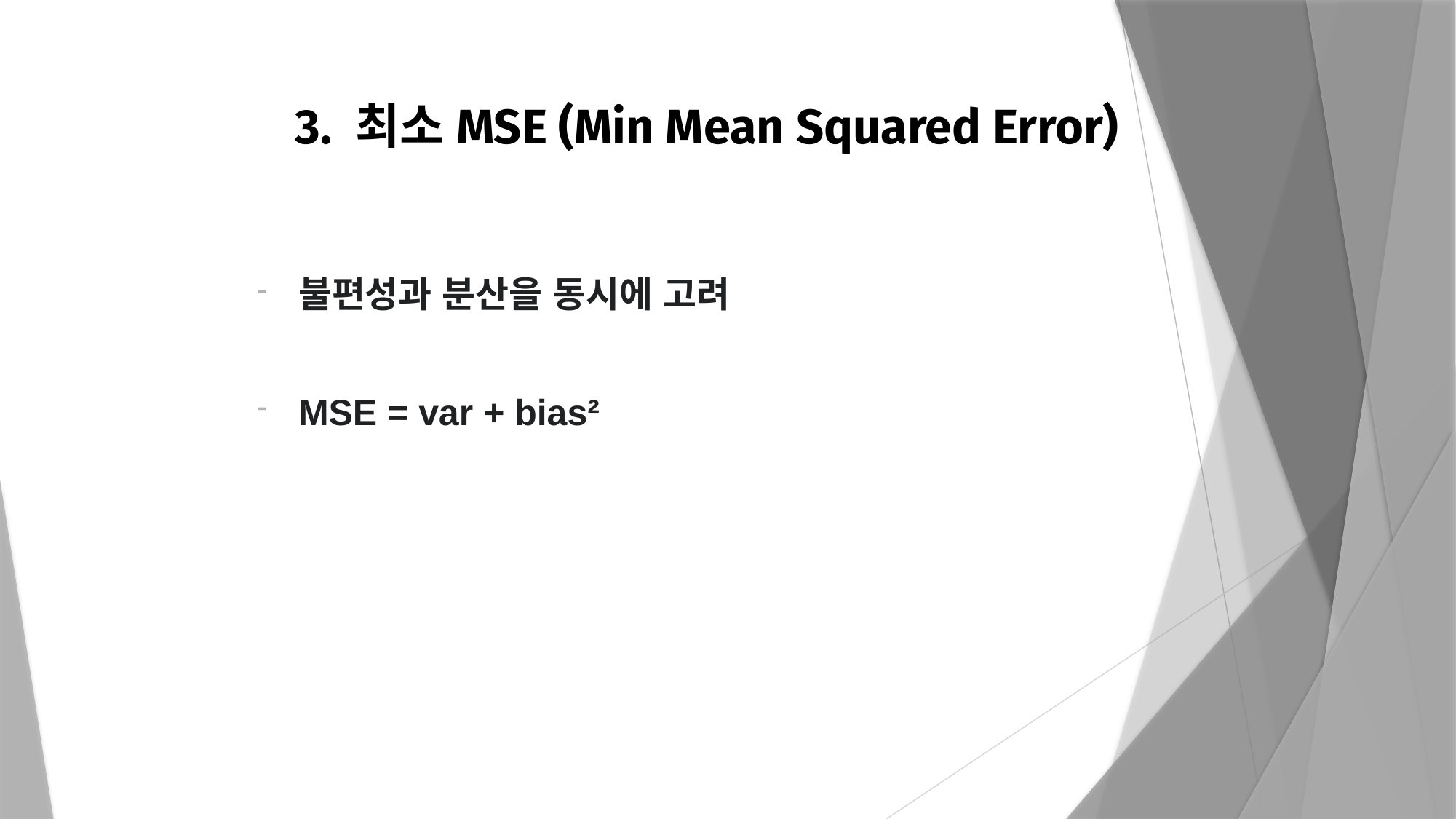

# 3. 최소MSE (Min Mean Squared Error)
불편성과 분산을 동시에 고려

MSE = var + bias²